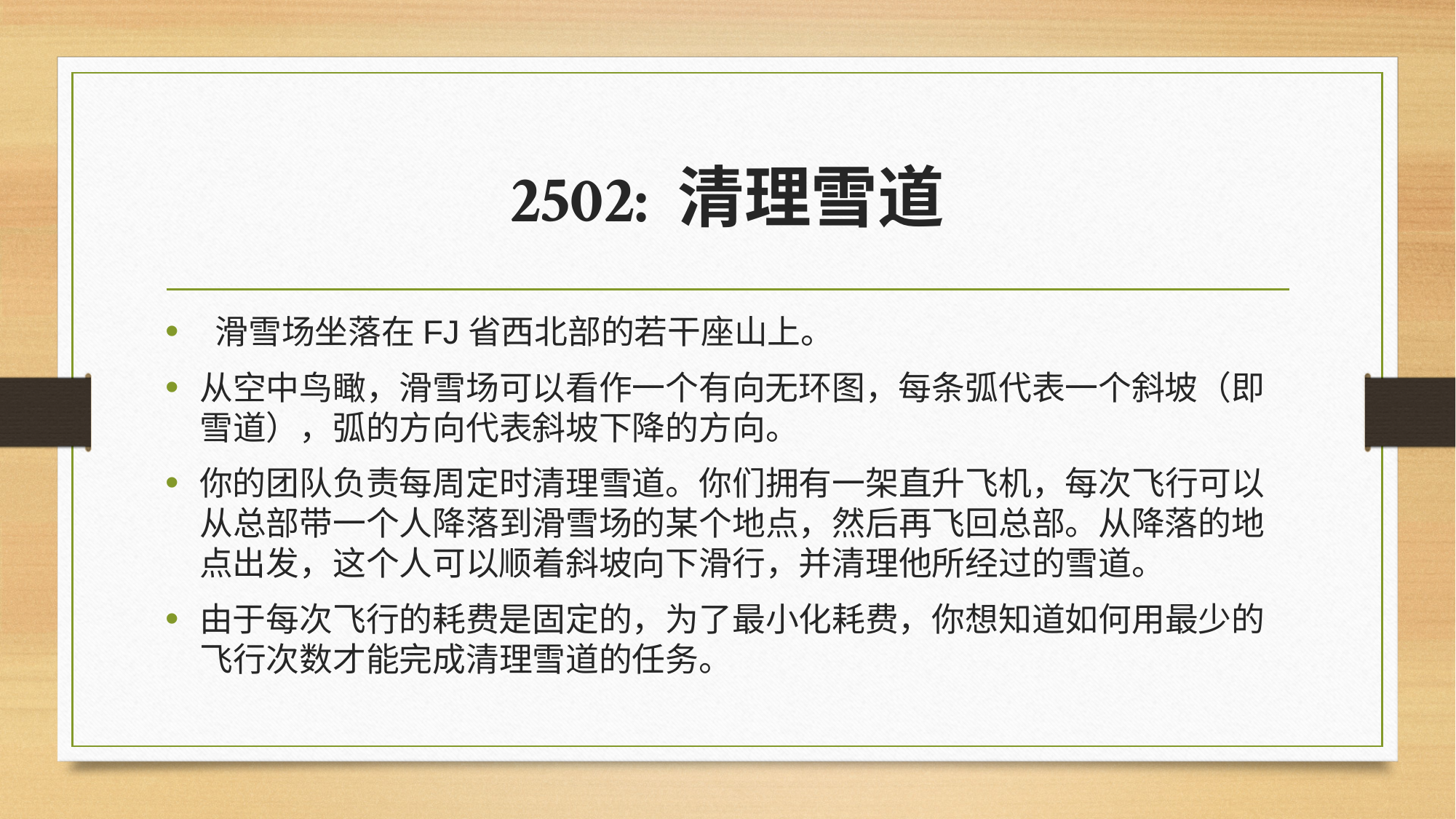

# 2502: 清理雪道
 滑雪场坐落在FJ省西北部的若干座山上。
从空中鸟瞰，滑雪场可以看作一个有向无环图，每条弧代表一个斜坡（即雪道），弧的方向代表斜坡下降的方向。
你的团队负责每周定时清理雪道。你们拥有一架直升飞机，每次飞行可以从总部带一个人降落到滑雪场的某个地点，然后再飞回总部。从降落的地点出发，这个人可以顺着斜坡向下滑行，并清理他所经过的雪道。
由于每次飞行的耗费是固定的，为了最小化耗费，你想知道如何用最少的飞行次数才能完成清理雪道的任务。